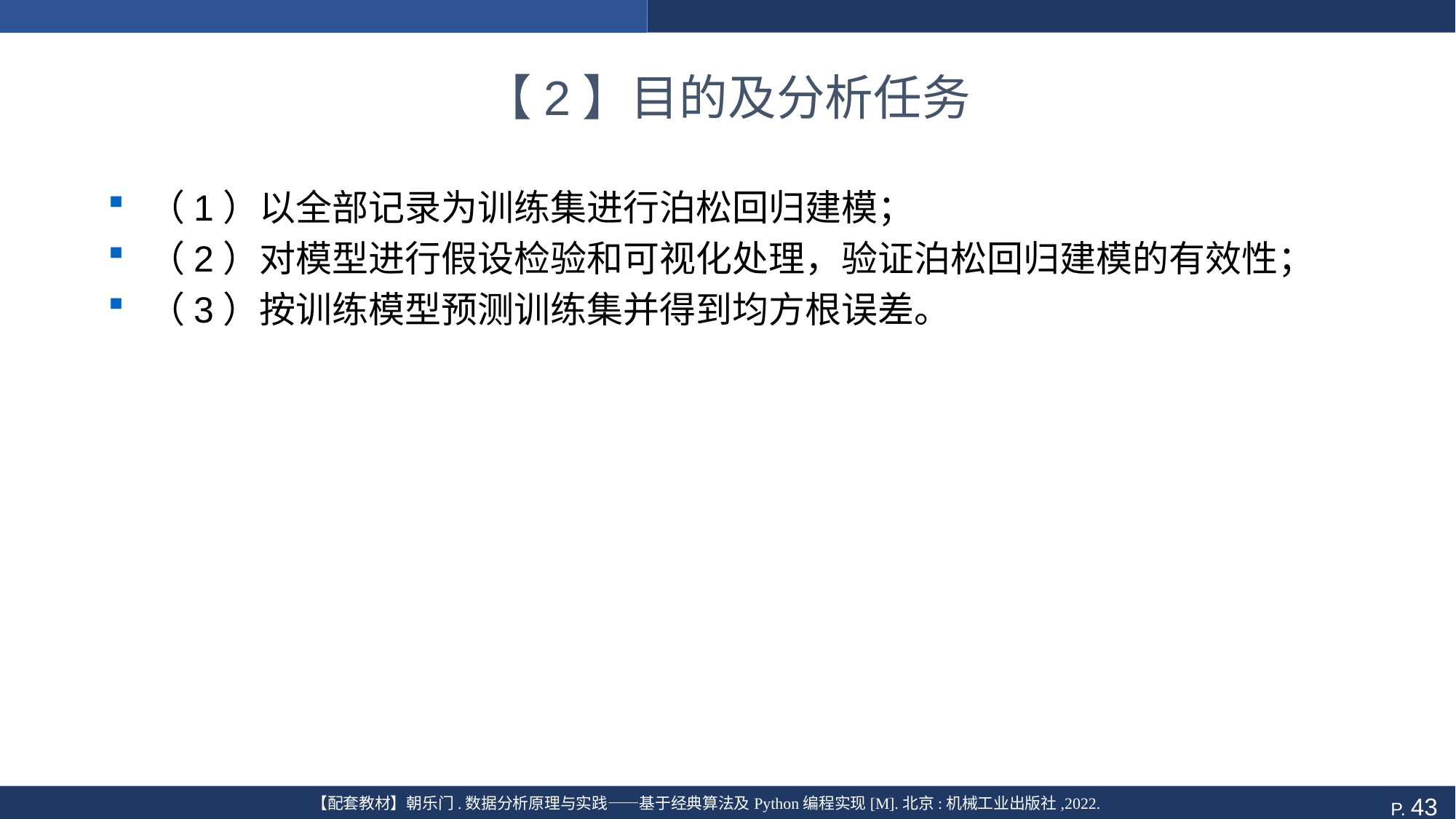

# 【2】目的及分析任务
（1）以全部记录为训练集进行泊松回归建模；
（2）对模型进行假设检验和可视化处理，验证泊松回归建模的有效性；
（3）按训练模型预测训练集并得到均方根误差。